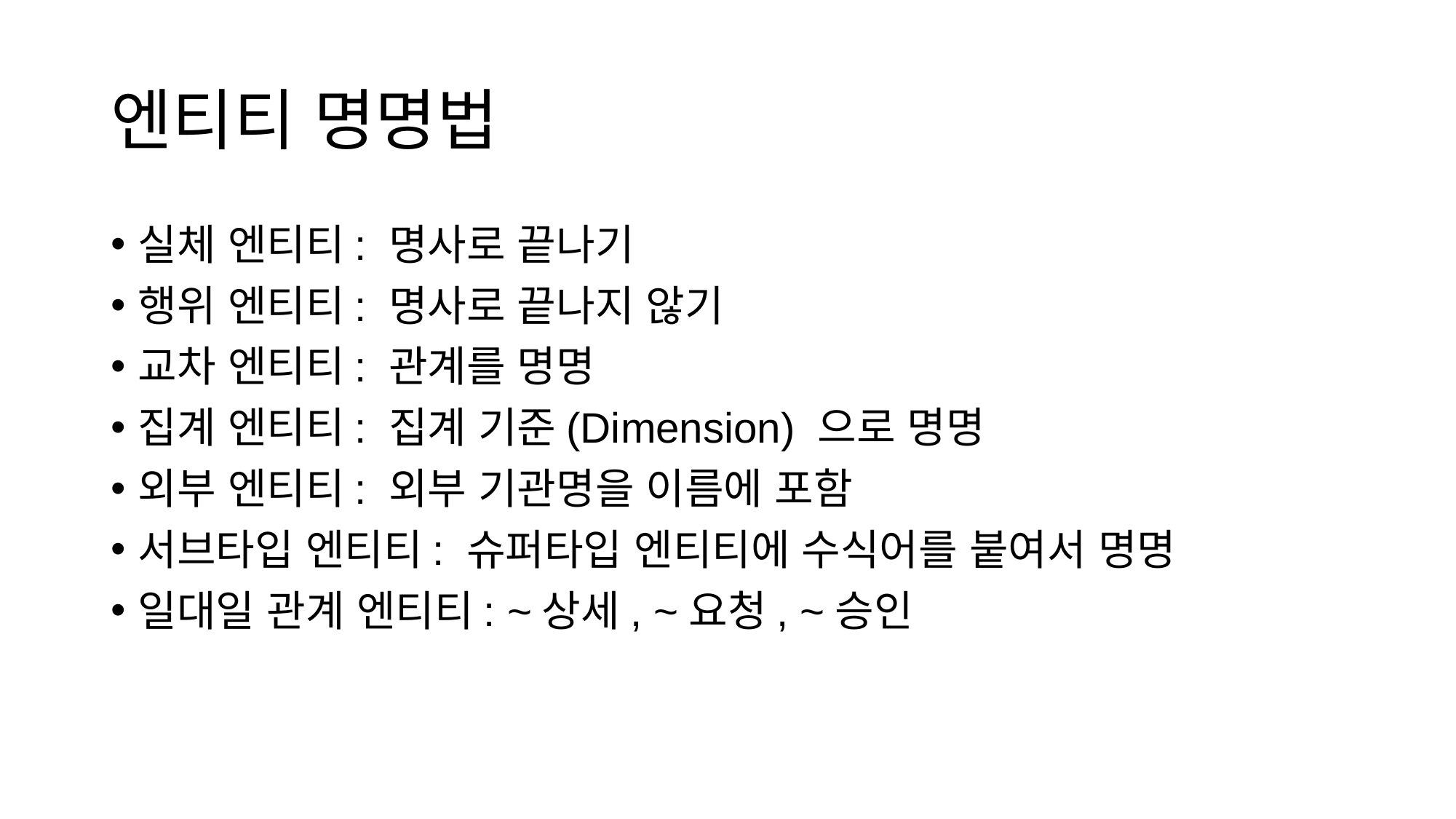

# 엔티티 명명법
실체 엔티티: 명사로 끝나기
행위 엔티티: 명사로 끝나지 않기
교차 엔티티: 관계를 명명
집계 엔티티: 집계 기준(Dimension) 으로 명명
외부 엔티티: 외부 기관명을 이름에 포함
서브타입 엔티티: 슈퍼타입 엔티티에 수식어를 붙여서 명명
일대일 관계 엔티티: ~상세, ~요청, ~승인